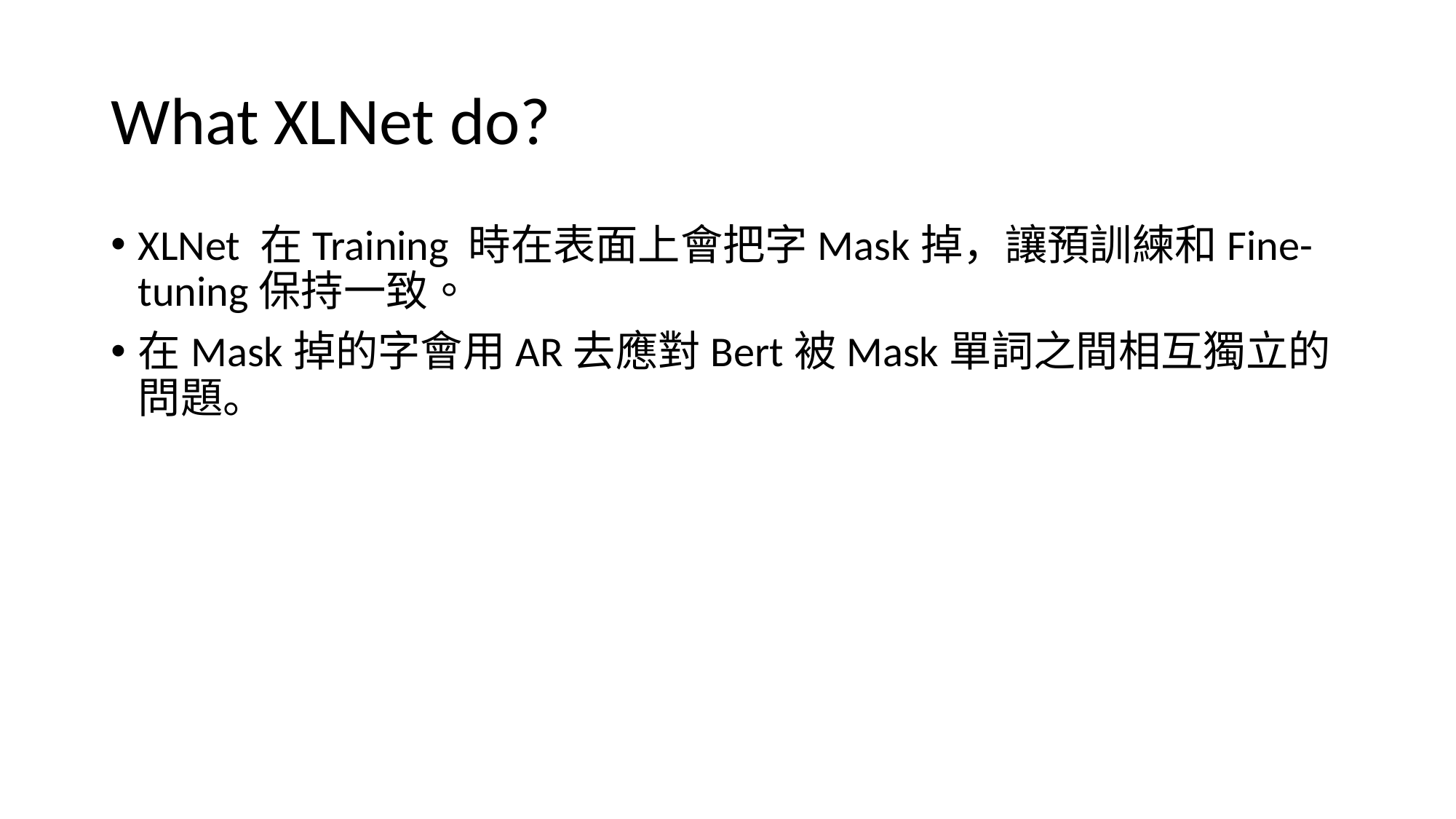

# What XLNet do?
XLNet 在Training 時在表面上會把字Mask掉，讓預訓練和Fine-tuning保持一致。
在Mask掉的字會用AR去應對Bert被Mask單詞之間相互獨立的問題。